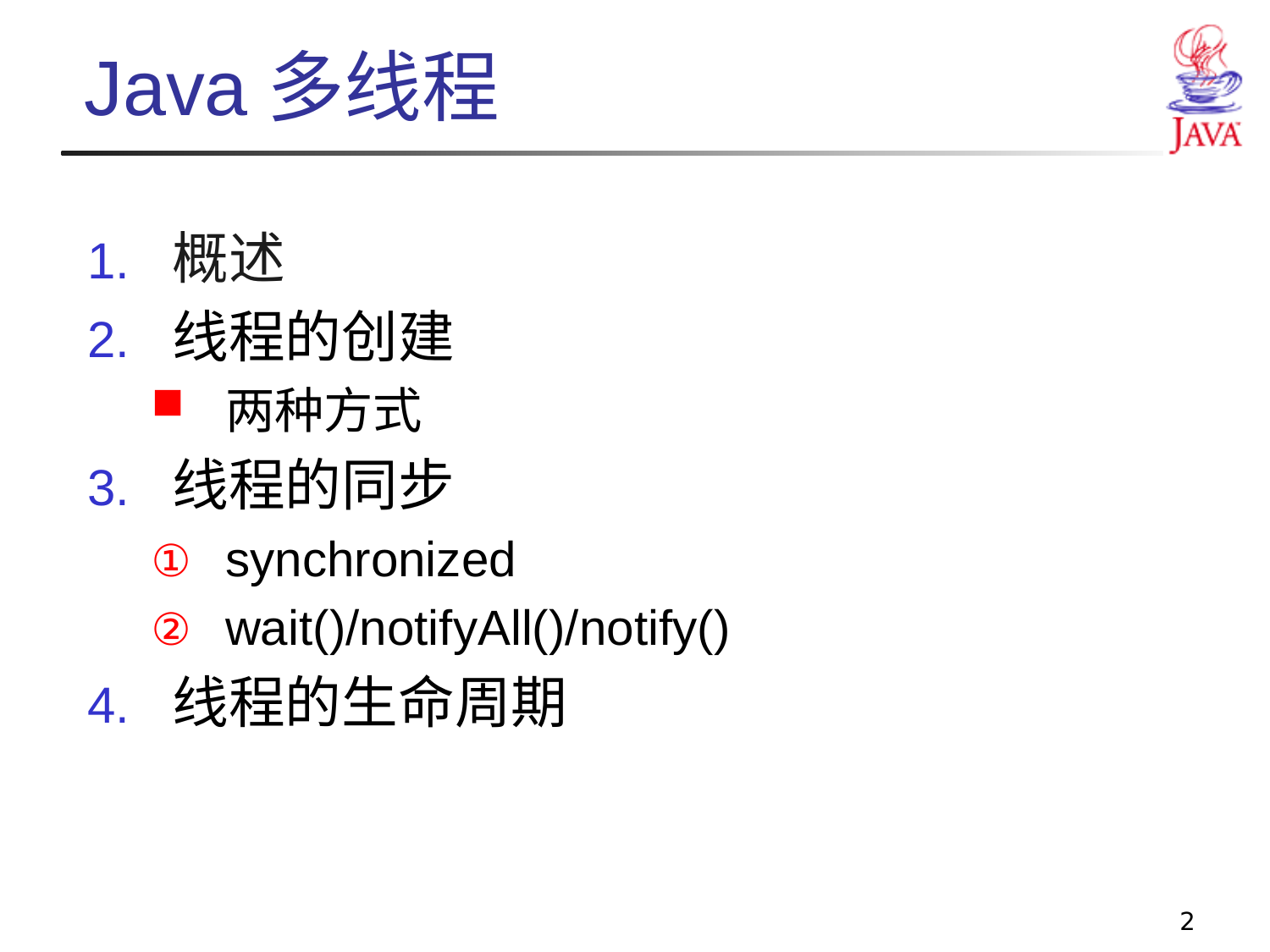

# Java多线程
概述
线程的创建
两种方式
线程的同步
synchronized
wait()/notifyAll()/notify()
线程的生命周期
2